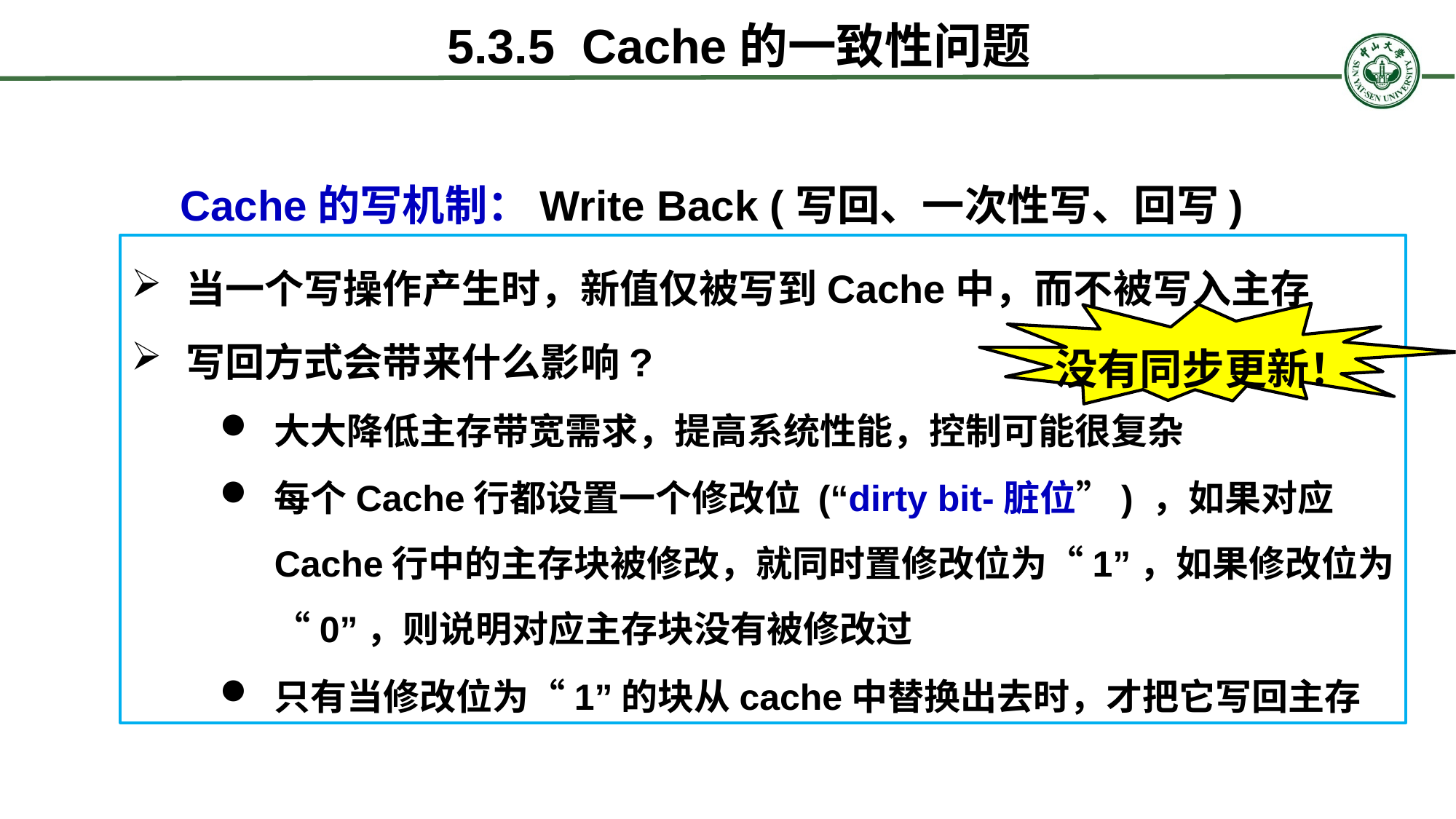

# 5.3.5  Cache的一致性问题
Cache的写机制：Write Back (写回、一次性写、回写)
当一个写操作产生时，新值仅被写到Cache中，而不被写入主存
写回方式会带来什么影响?
大大降低主存带宽需求，提高系统性能，控制可能很复杂
每个Cache行都设置一个修改位 (“dirty bit-脏位”) ，如果对应Cache行中的主存块被修改，就同时置修改位为“1”，如果修改位为“0”，则说明对应主存块没有被修改过
只有当修改位为“1”的块从cache中替换出去时，才把它写回主存

没有同步更新！